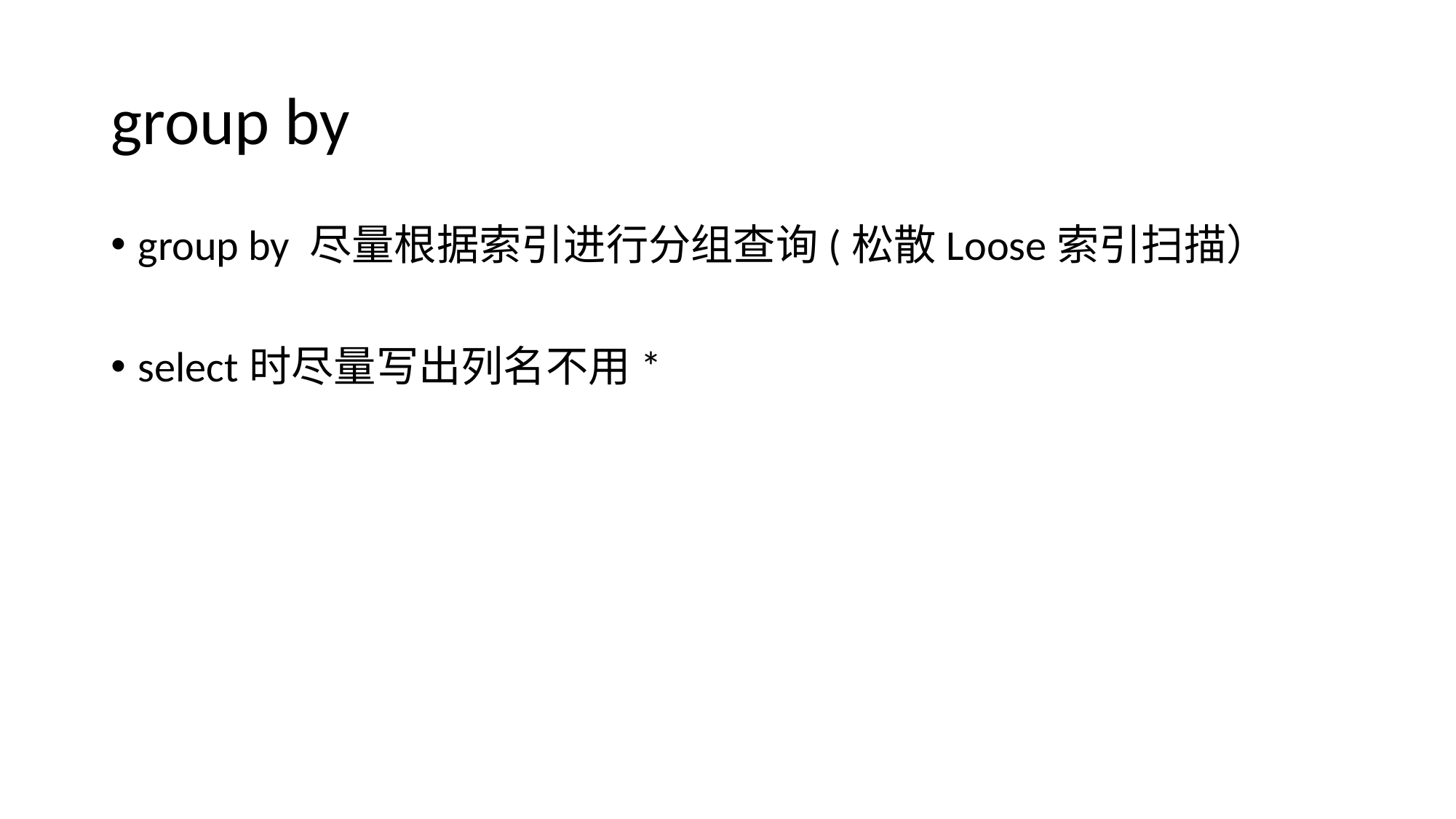

# group by
group by 尽量根据索引进行分组查询(松散Loose索引扫描）

select时尽量写出列名不用*